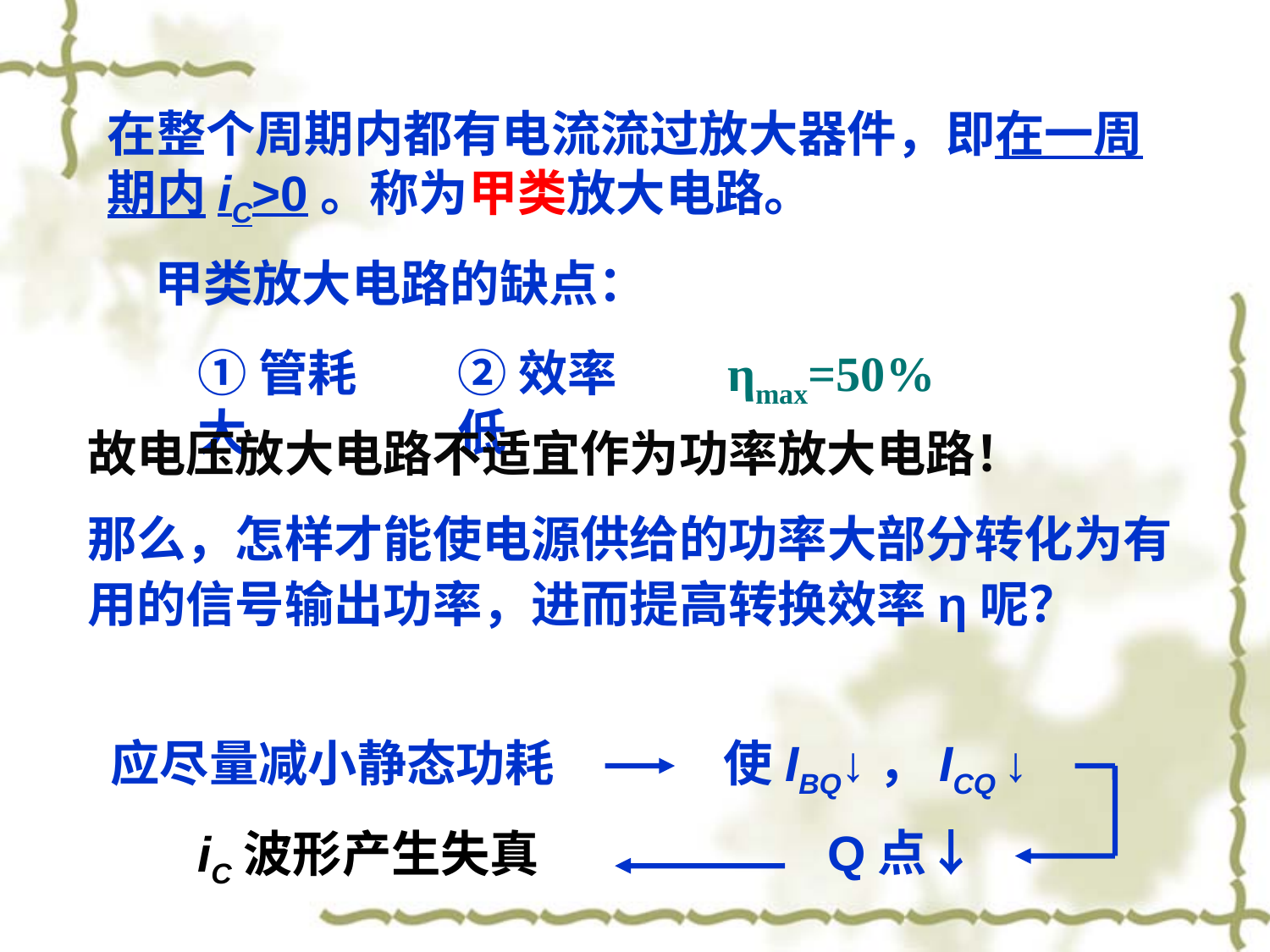

在整个周期内都有电流流过放大器件，即在一周期内iC>0。称为甲类放大电路。
甲类放大电路的缺点：
①管耗大
②效率低
ηmax=50%
故电压放大电路不适宜作为功率放大电路！
那么，怎样才能使电源供给的功率大部分转化为有用的信号输出功率，进而提高转换效率η呢？
应尽量减小静态功耗
使IBQ↓，ICQ ↓

iC波形产生失真
Q点↓
152